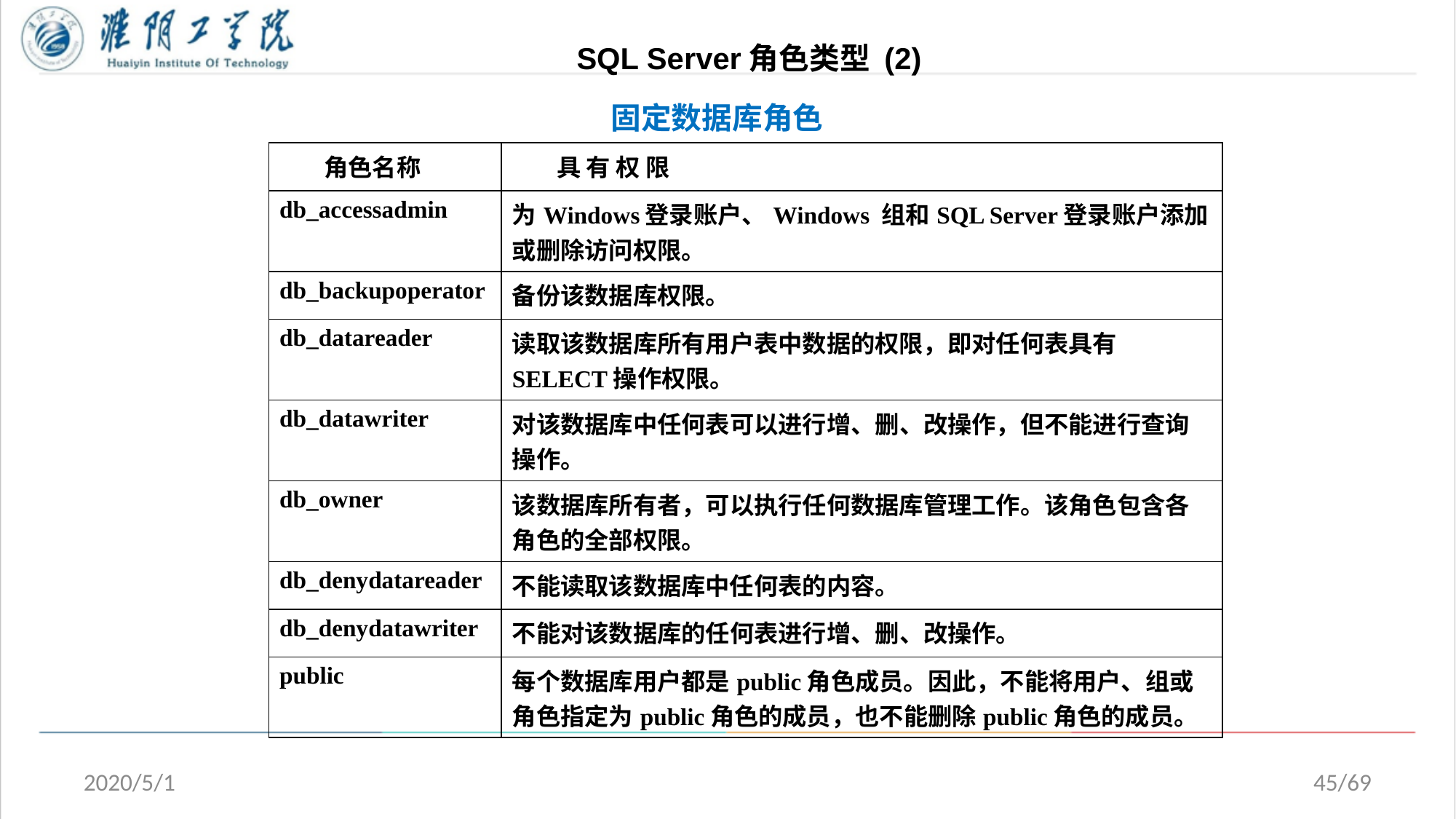

# SQL Server角色类型 (2)
 固定数据库角色

| 角色名称 | 具 有 权 限 |
| --- | --- |
| db\_accessadmin | 为Windows登录账户、Windows 组和SQL Server登录账户添加或删除访问权限。 |
| db\_backupoperator | 备份该数据库权限。 |
| db\_datareader | 读取该数据库所有用户表中数据的权限，即对任何表具有SELECT操作权限。 |
| db\_datawriter | 对该数据库中任何表可以进行增、删、改操作，但不能进行查询操作。 |
| db\_owner | 该数据库所有者，可以执行任何数据库管理工作。该角色包含各角色的全部权限。 |
| db\_denydatareader | 不能读取该数据库中任何表的内容。 |
| db\_denydatawriter | 不能对该数据库的任何表进行增、删、改操作。 |
| public | 每个数据库用户都是public角色成员。因此，不能将用户、组或角色指定为public角色的成员，也不能删除public角色的成员。 |
2020/5/1
45/69